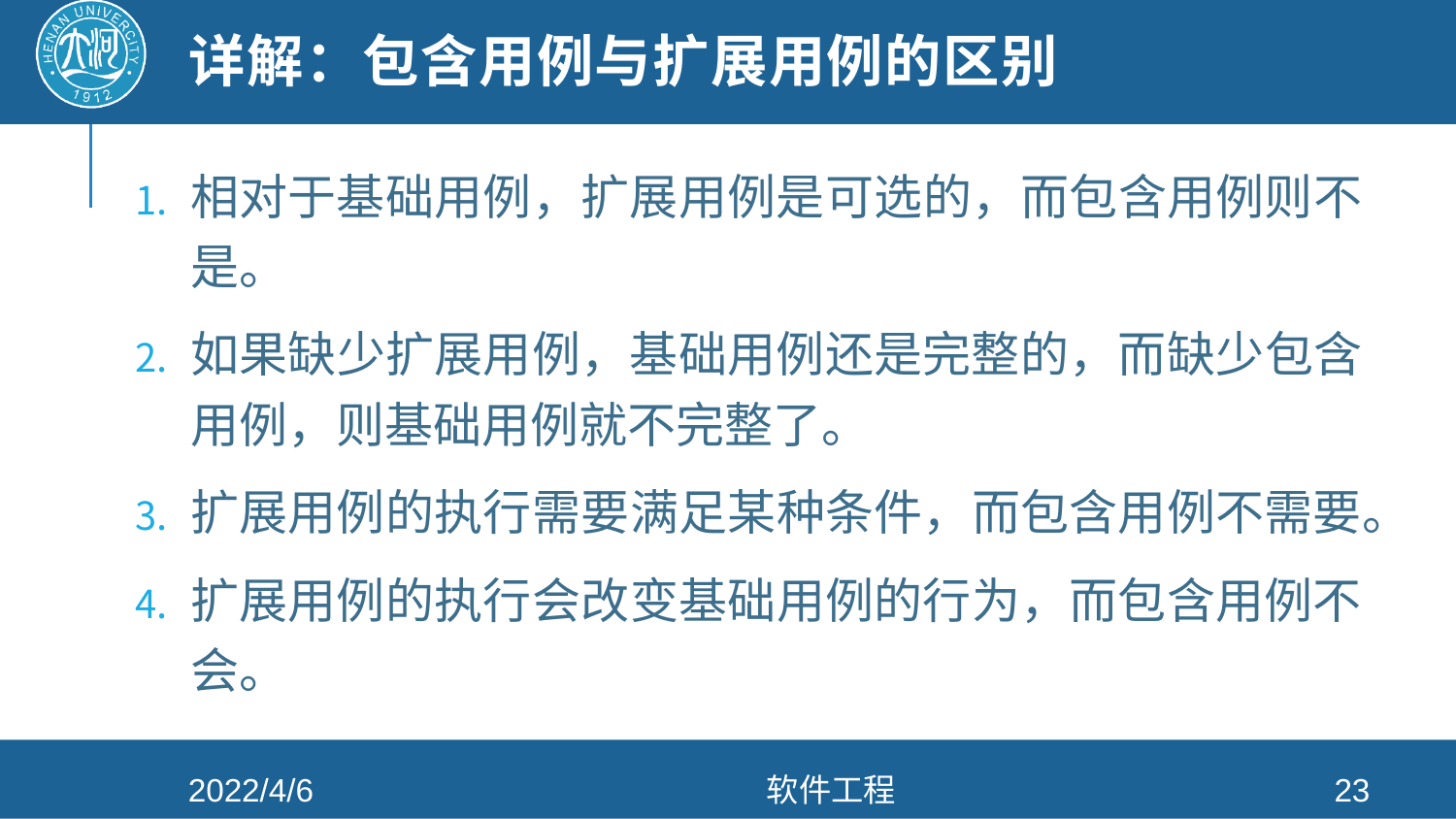

# 详解：包含用例与扩展用例的区别
相对于基础用例，扩展用例是可选的，而包含用例则不是。
如果缺少扩展用例，基础用例还是完整的，而缺少包含用例，则基础用例就不完整了。
扩展用例的执行需要满足某种条件，而包含用例不需要。
扩展用例的执行会改变基础用例的行为，而包含用例不会。
2022/4/6
软件工程
23